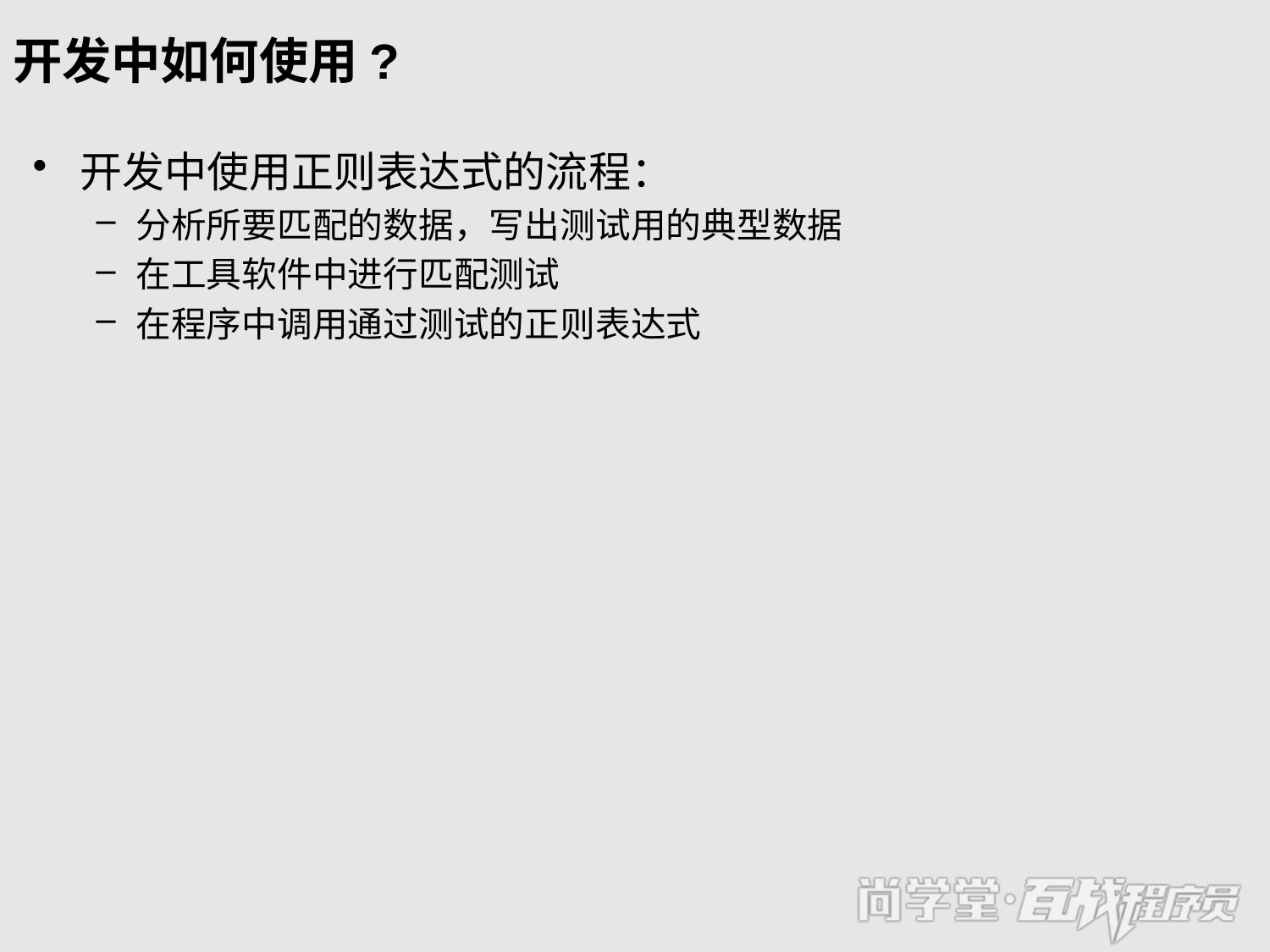

# 开发中如何使用?
开发中使用正则表达式的流程：
分析所要匹配的数据，写出测试用的典型数据
在工具软件中进行匹配测试
在程序中调用通过测试的正则表达式